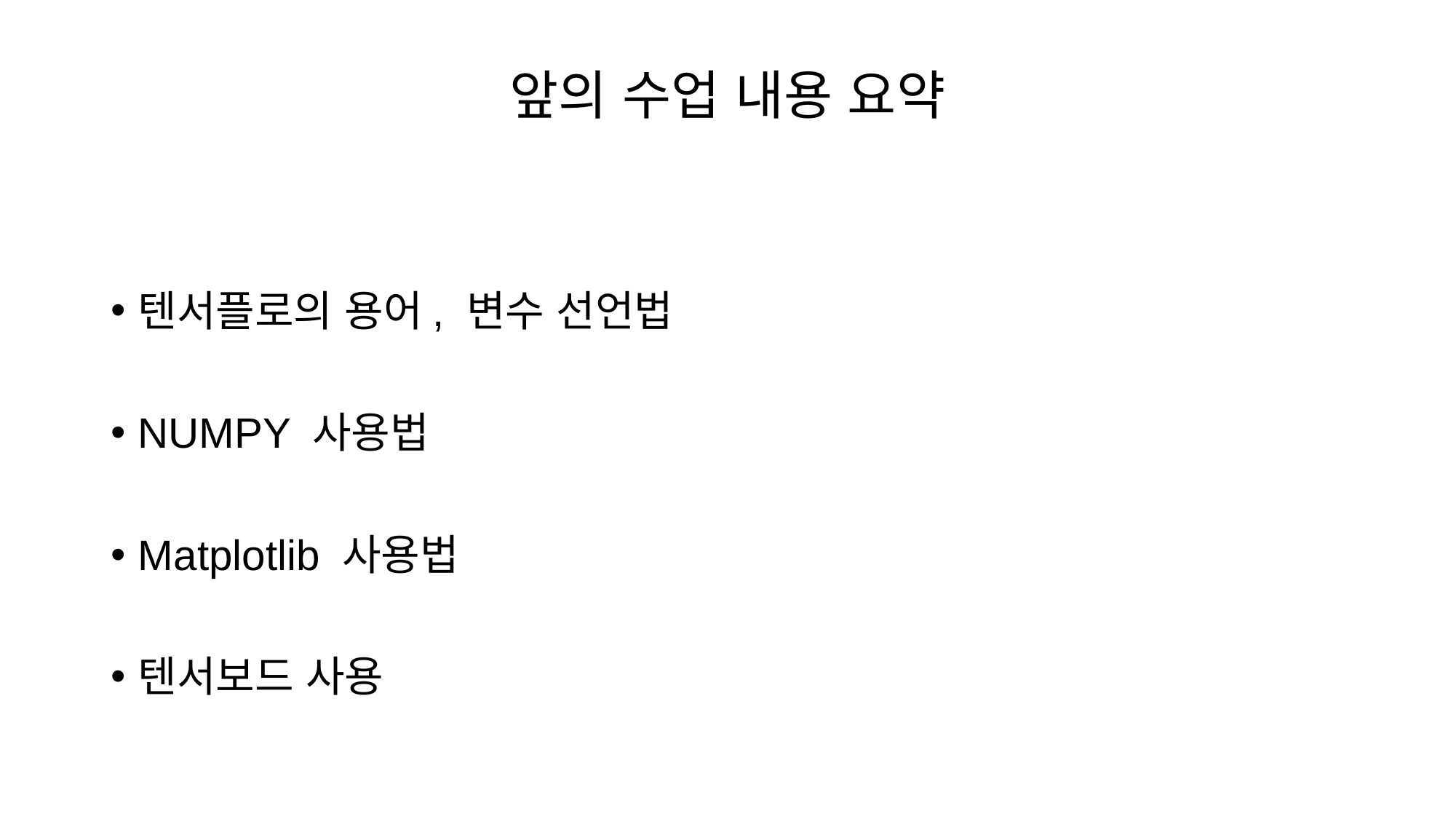

# 앞의 수업 내용 요약

텐서플로의 용어, 변수 선언법

NUMPY 사용법

Matplotlib 사용법

텐서보드 사용